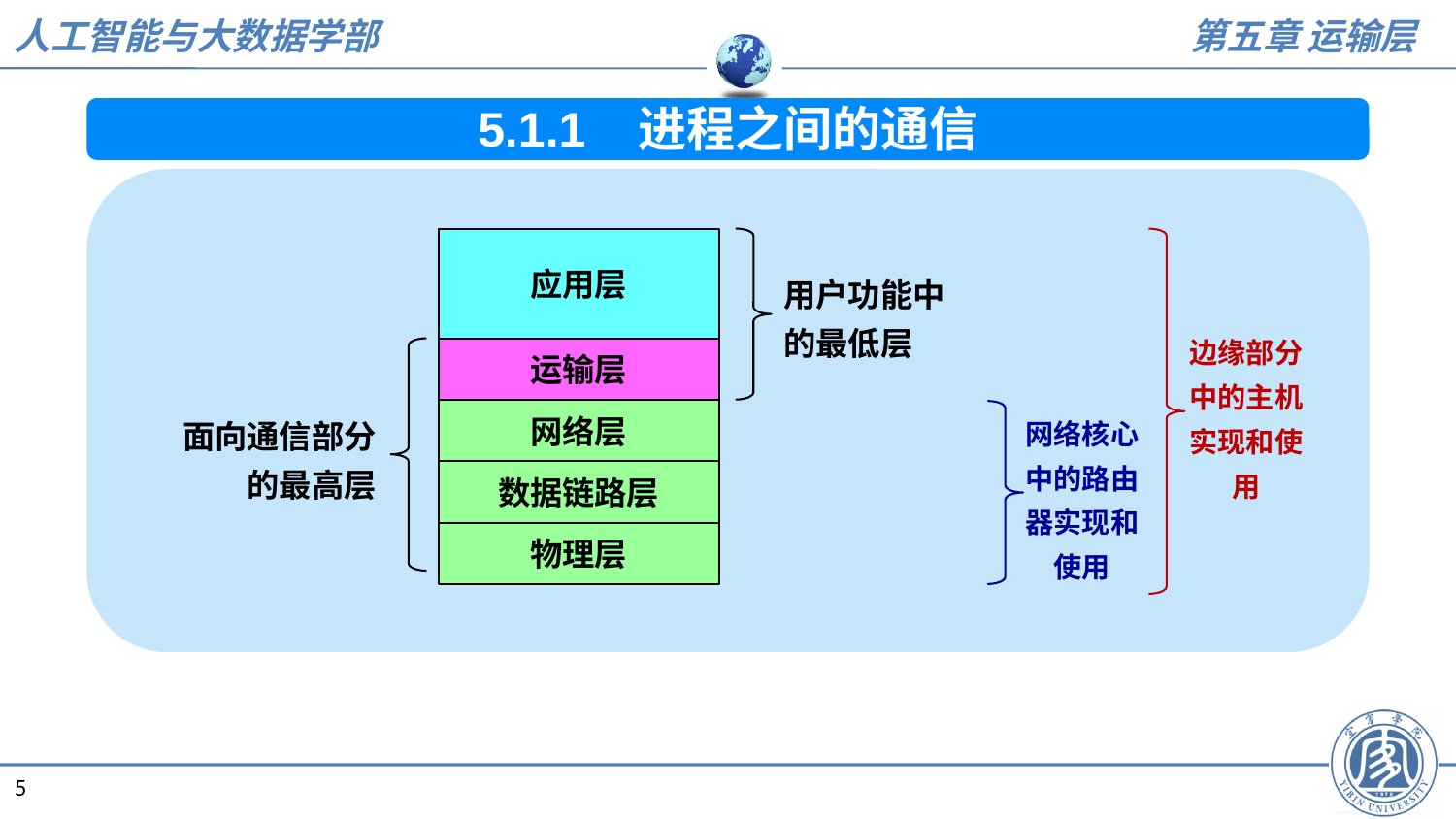

5.1.1   进程之间的通信

应用层

用户功能中的最低层

边缘部分中的主机
实现和使用

面向通信部分的最高层
运输层
网络核心中的路由器实现和使用

网络层
数据链路层
物理层
5